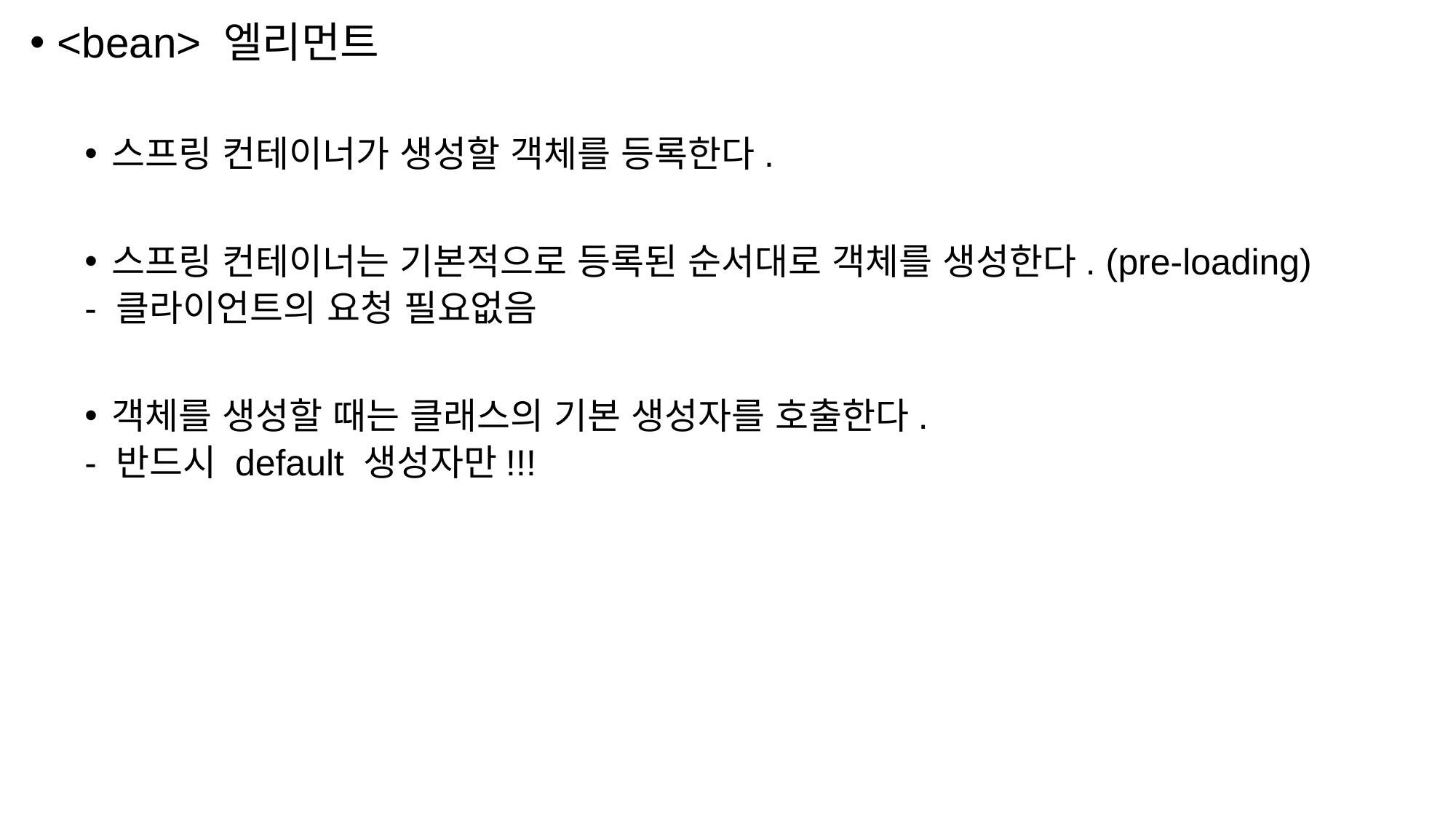

<bean> 엘리먼트

스프링 컨테이너가 생성할 객체를 등록한다.

스프링 컨테이너는 기본적으로 등록된 순서대로 객체를 생성한다. (pre-loading)
- 클라이언트의 요청 필요없음

객체를 생성할 때는 클래스의 기본 생성자를 호출한다.
- 반드시 default 생성자만!!!